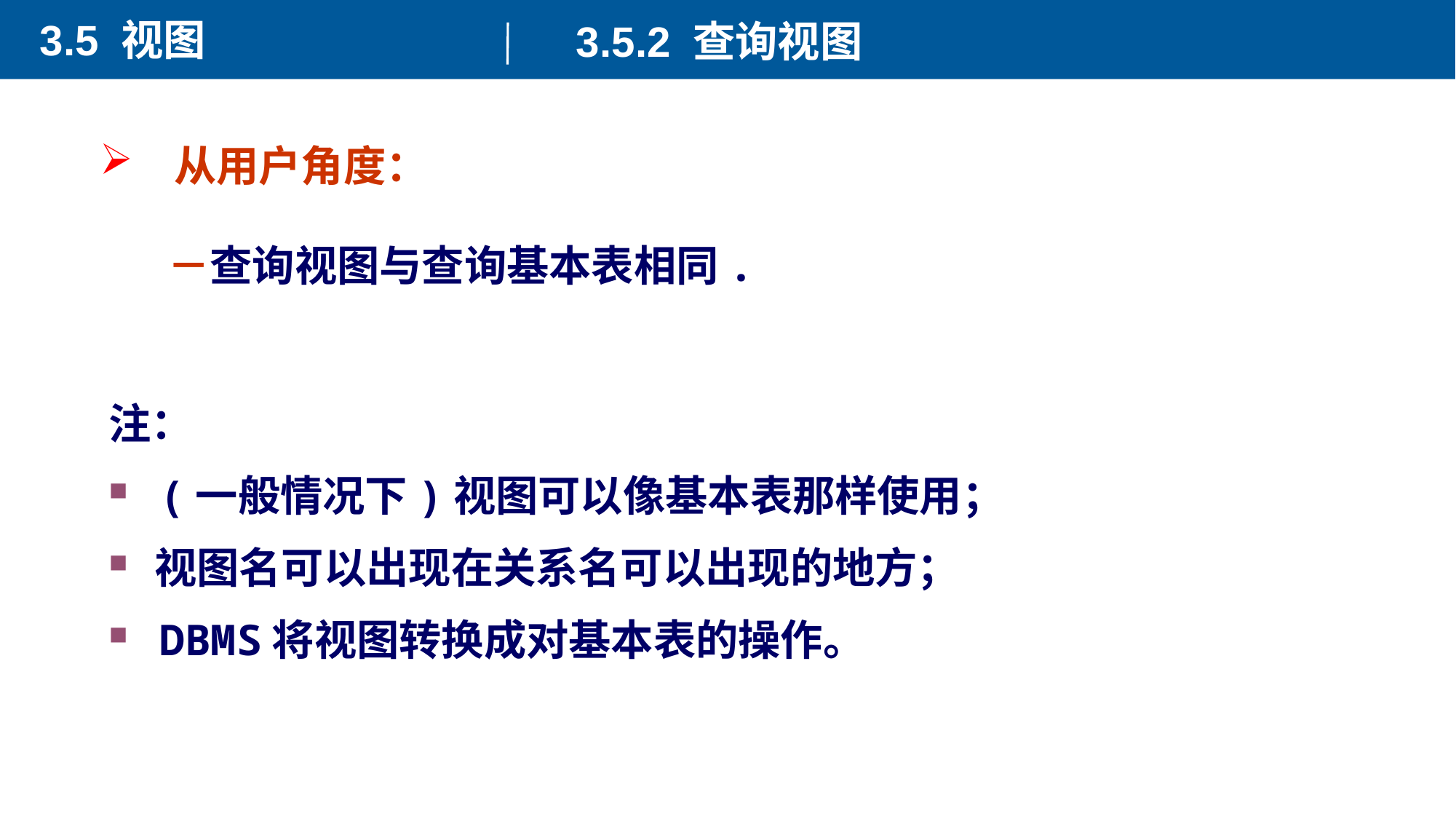

3.5 视图
3.5.2 查询视图
 从用户角度：
      －查询视图与查询基本表相同.
注：
 (一般情况下)视图可以像基本表那样使用；
 视图名可以出现在关系名可以出现的地方；
 DBMS将视图转换成对基本表的操作。